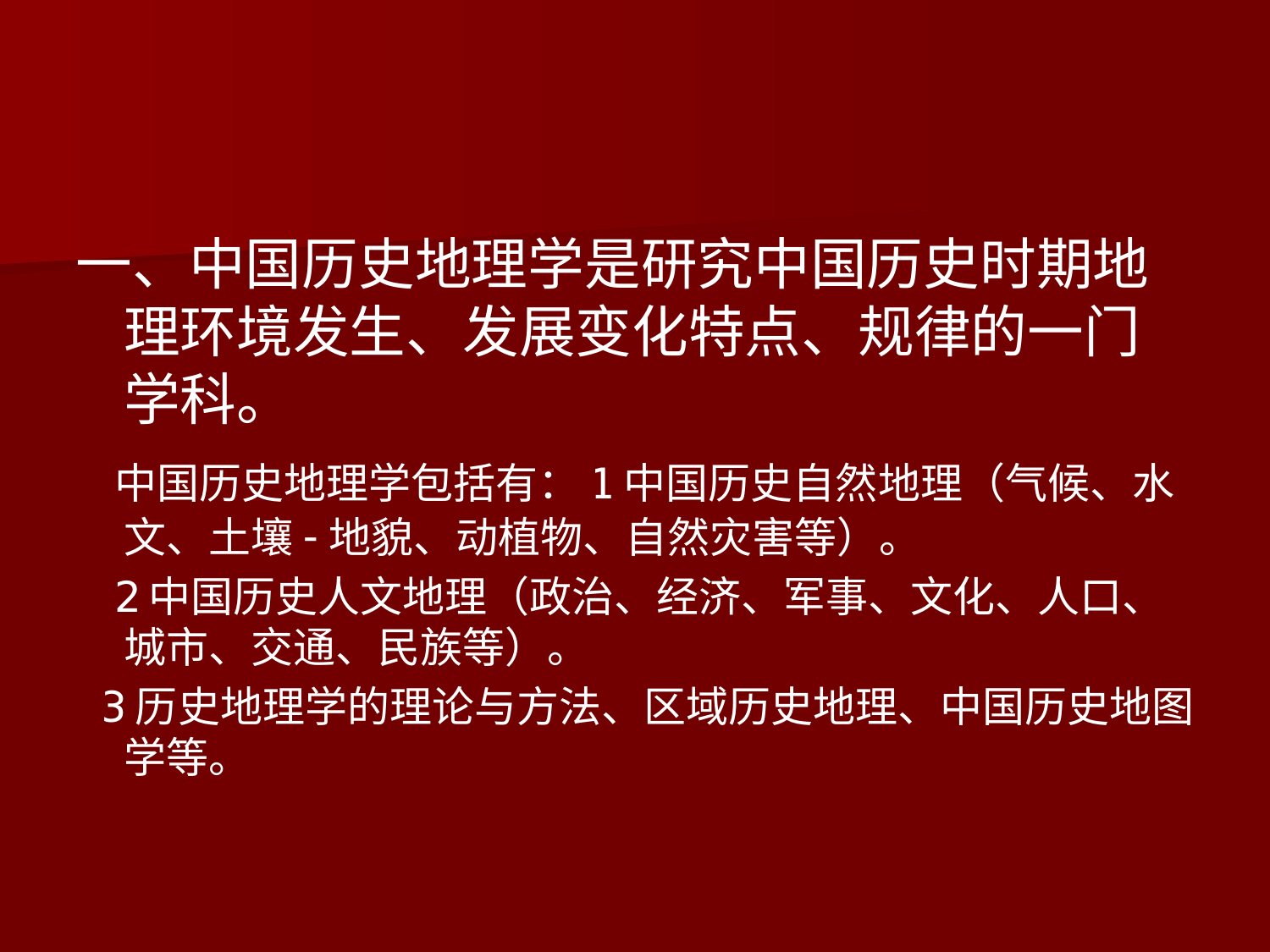

#
一、中国历史地理学是研究中国历史时期地理环境发生、发展变化特点、规律的一门学科。
  中国历史地理学包括有：1中国历史自然地理（气候、水文、土壤-地貌、动植物、自然灾害等）。
   2中国历史人文地理（政治、经济、军事、文化、人口、城市、交通、民族等）。
  3历史地理学的理论与方法、区域历史地理、中国历史地图学等。